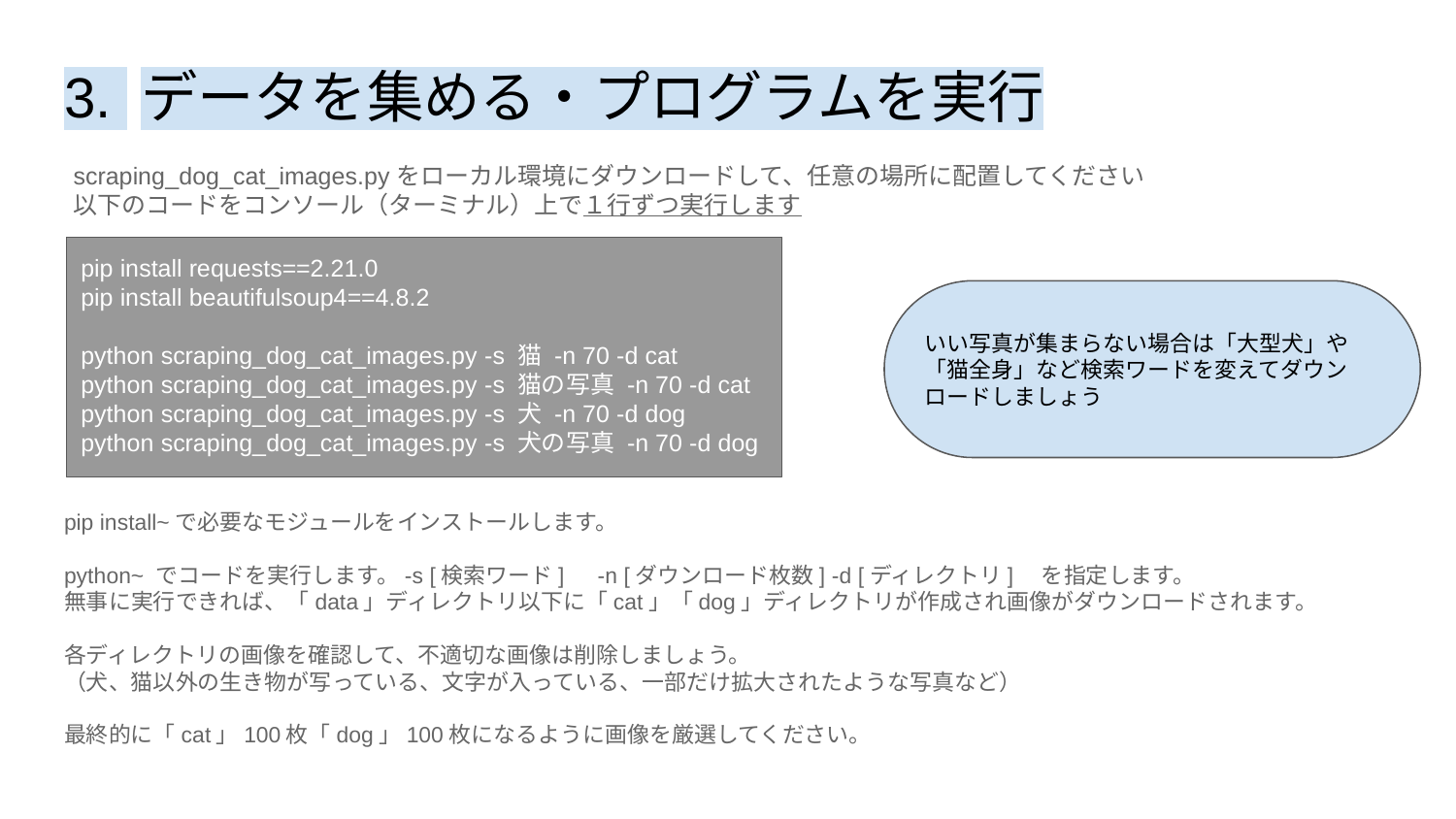

# 3. データを集める・プログラムを実行
scraping_dog_cat_images.pyをローカル環境にダウンロードして、任意の場所に配置してください
以下のコードをコンソール（ターミナル）上で１行ずつ実行します

pip install requests==2.21.0
pip install beautifulsoup4==4.8.2

python scraping_dog_cat_images.py -s 猫 -n 70 -d cat
python scraping_dog_cat_images.py -s 猫の写真 -n 70 -d cat
python scraping_dog_cat_images.py -s 犬 -n 70 -d dog
python scraping_dog_cat_images.py -s 犬の写真 -n 70 -d dog

いい写真が集まらない場合は「大型犬」や「猫全身」など検索ワードを変えてダウンロードしましょう
pip install~で必要なモジュールをインストールします。

python~ でコードを実行します。-s [検索ワード]　-n [ダウンロード枚数] -d [ディレクトリ]　を指定します。
無事に実行できれば、「data」ディレクトリ以下に「cat」「dog」ディレクトリが作成され画像がダウンロードされます。

各ディレクトリの画像を確認して、不適切な画像は削除しましょう。
（犬、猫以外の生き物が写っている、文字が入っている、一部だけ拡大されたような写真など）

最終的に「cat」100枚「dog」100枚になるように画像を厳選してください。